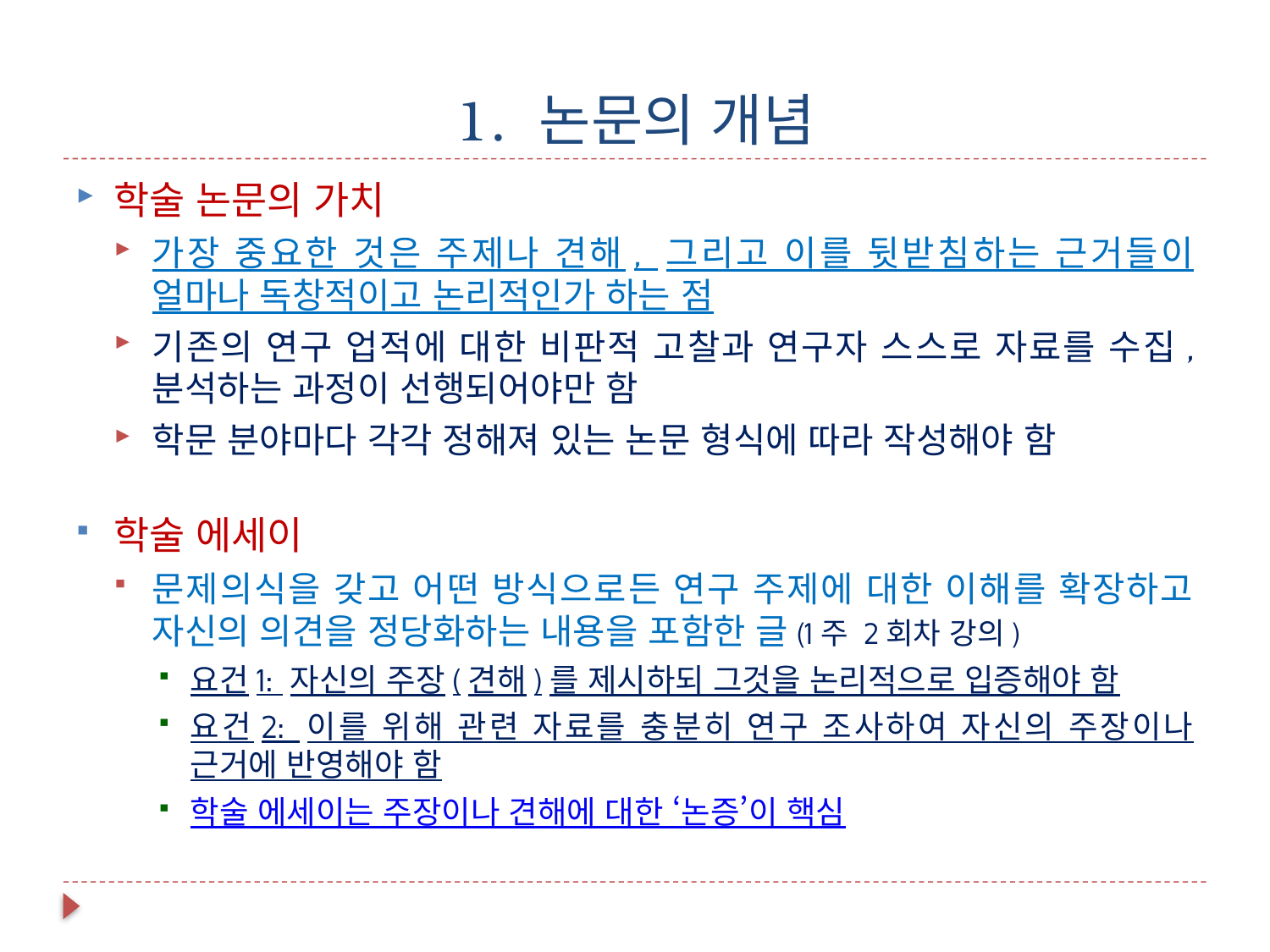

# 1. 논문의 개념
학술 논문의 가치
가장 중요한 것은 주제나 견해, 그리고 이를 뒷받침하는 근거들이 얼마나 독창적이고 논리적인가 하는 점
기존의 연구 업적에 대한 비판적 고찰과 연구자 스스로 자료를 수집, 분석하는 과정이 선행되어야만 함
학문 분야마다 각각 정해져 있는 논문 형식에 따라 작성해야 함

학술 에세이
문제의식을 갖고 어떤 방식으로든 연구 주제에 대한 이해를 확장하고 자신의 의견을 정당화하는 내용을 포함한 글(1주 2회차 강의)
요건1: 자신의 주장(견해)를 제시하되 그것을 논리적으로 입증해야 함
요건2: 이를 위해 관련 자료를 충분히 연구 조사하여 자신의 주장이나 근거에 반영해야 함
학술 에세이는 주장이나 견해에 대한 ‘논증’이 핵심